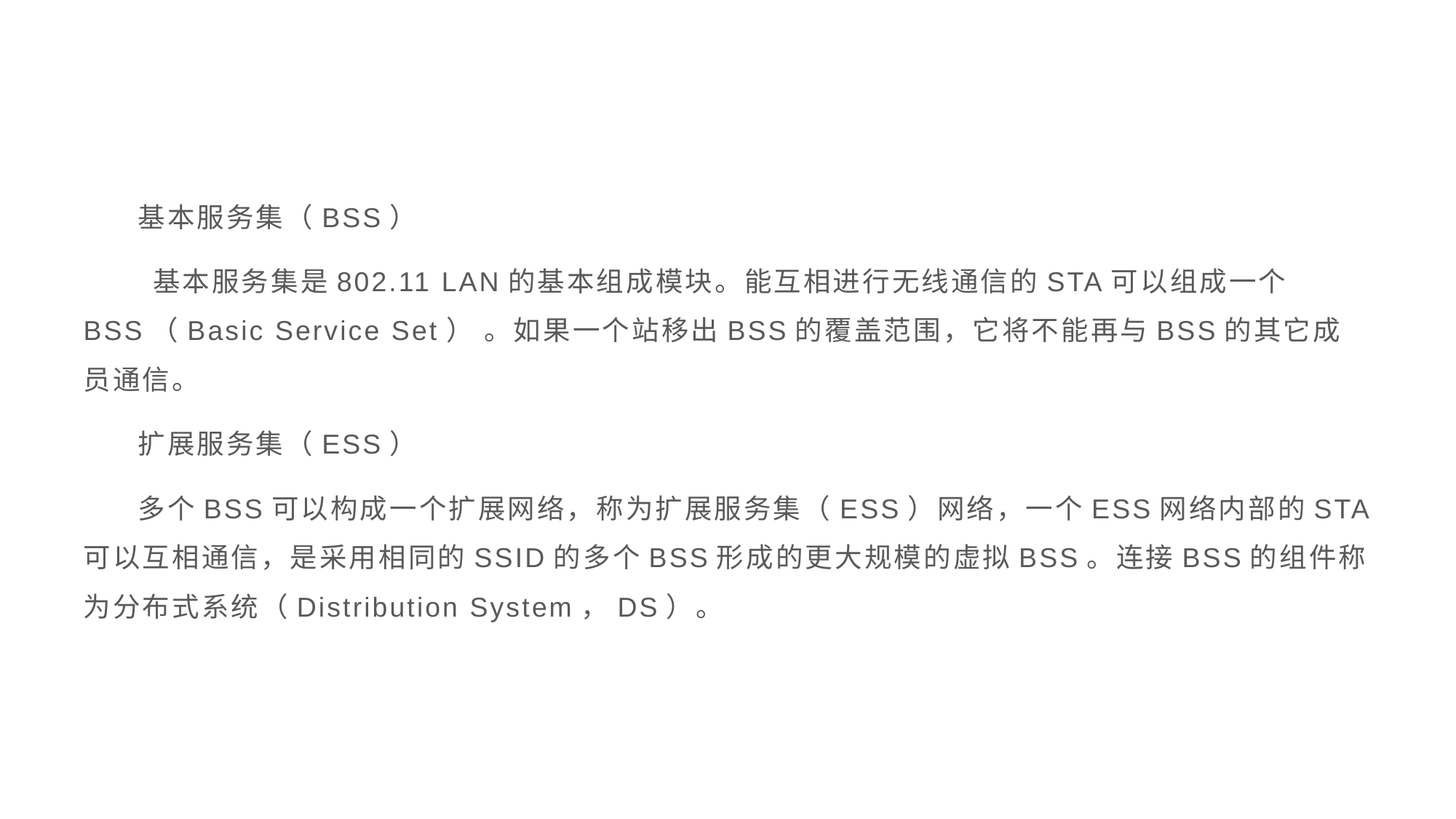

基本服务集（BSS）
 基本服务集是802.11 LAN的基本组成模块。能互相进行无线通信的STA可以组成一个BSS（Basic Service Set） 。如果一个站移出BSS的覆盖范围，它将不能再与BSS的其它成员通信。
扩展服务集（ESS）
多个BSS可以构成一个扩展网络，称为扩展服务集（ESS）网络，一个ESS网络内部的STA可以互相通信，是采用相同的SSID的多个BSS形成的更大规模的虚拟BSS。连接BSS的组件称为分布式系统（Distribution System，DS）。